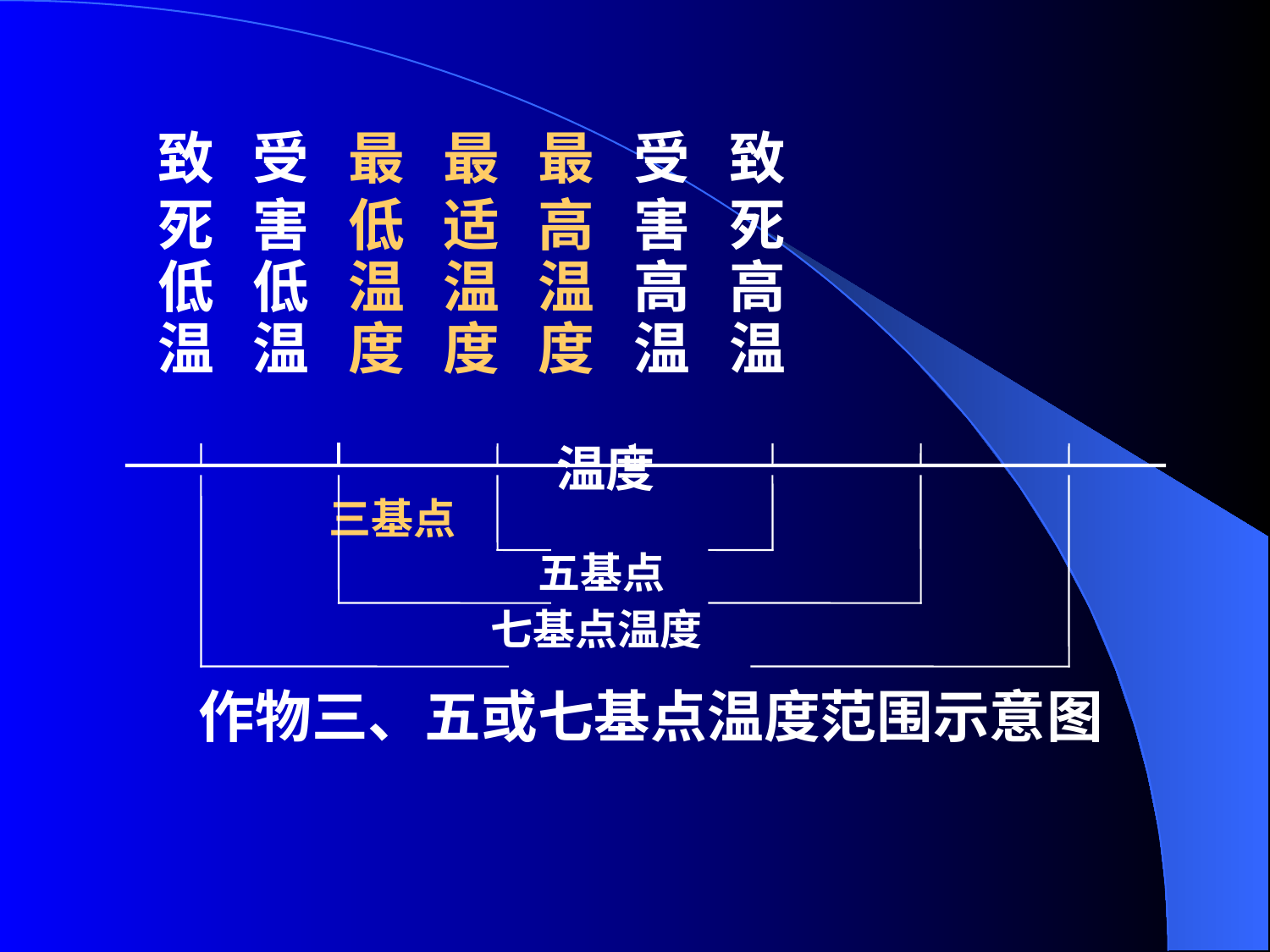

致   受   最   最   最   受   致
  死   害   低   适   高   害   死
  低   低   温   温   温   高   高
  温   温   度   度   度   温   温

                                      温度
                     三基点
                                           五基点
                                      七基点温度
作物三、五或七基点温度范围示意图